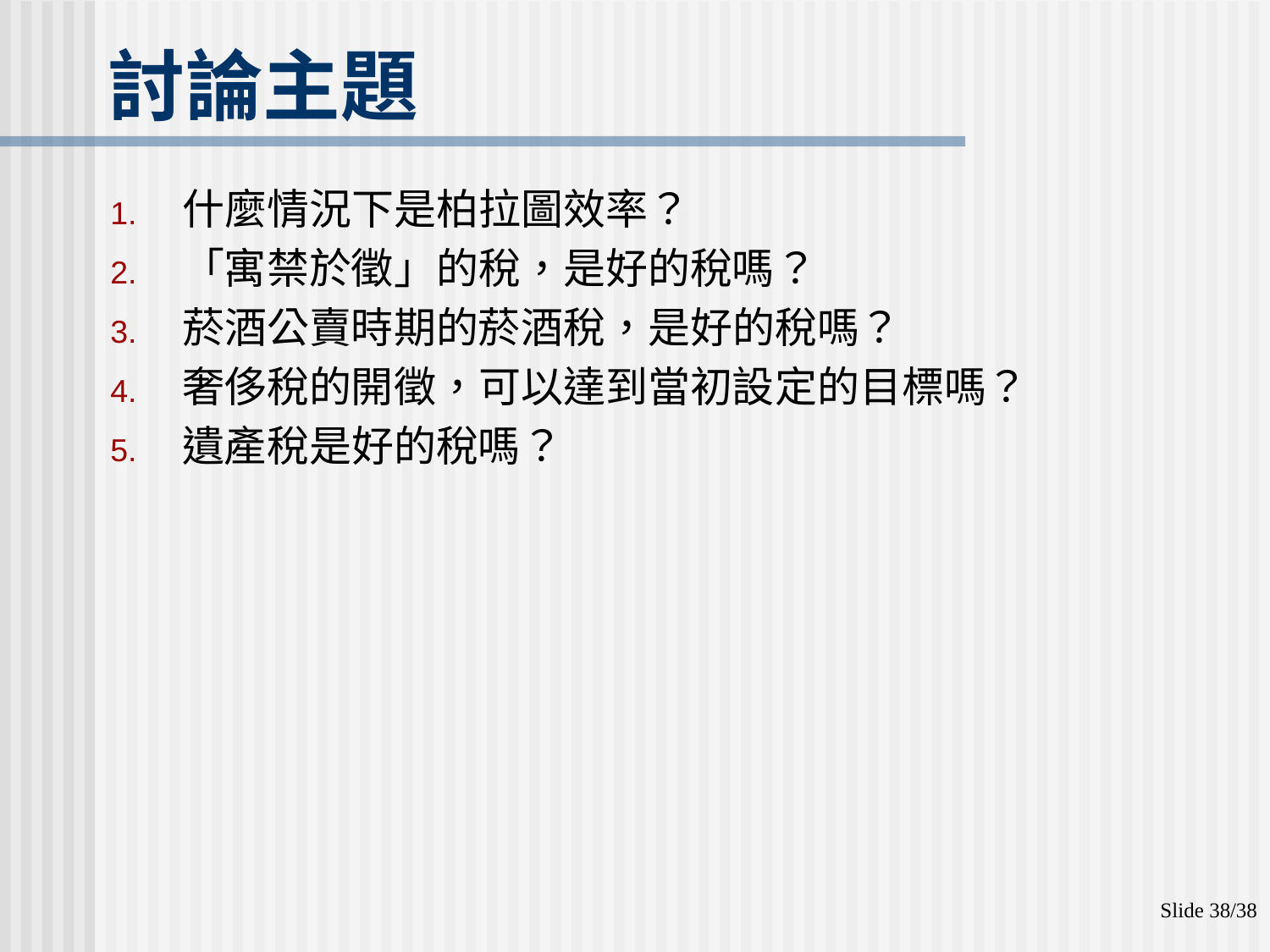

討論主題
什麼情況下是柏拉圖效率？
「寓禁於徵」的稅，是好的稅嗎？
菸酒公賣時期的菸酒稅，是好的稅嗎？
奢侈稅的開徵，可以達到當初設定的目標嗎？
遺產稅是好的稅嗎？
Slide 38/38